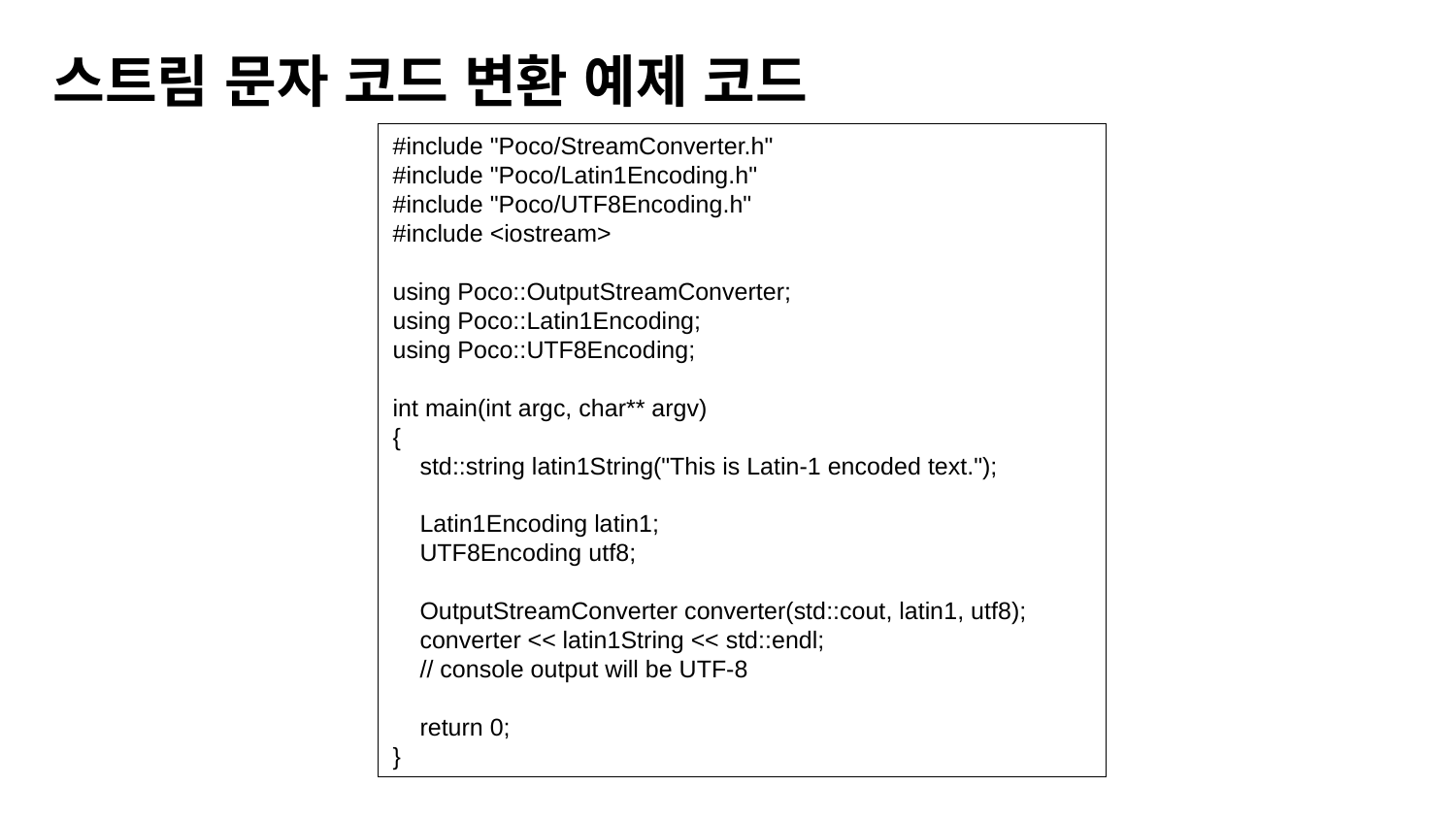

스트림 문자 코드 변환 예제 코드
#include "Poco/StreamConverter.h"
#include "Poco/Latin1Encoding.h"
#include "Poco/UTF8Encoding.h"
#include <iostream>

using Poco::OutputStreamConverter;
using Poco::Latin1Encoding;
using Poco::UTF8Encoding;

int main(int argc, char** argv)
{
    std::string latin1String("This is Latin-1 encoded text.");

    Latin1Encoding latin1;
    UTF8Encoding utf8;

    OutputStreamConverter converter(std::cout, latin1, utf8);
    converter << latin1String << std::endl;
    // console output will be UTF-8

    return 0;
}